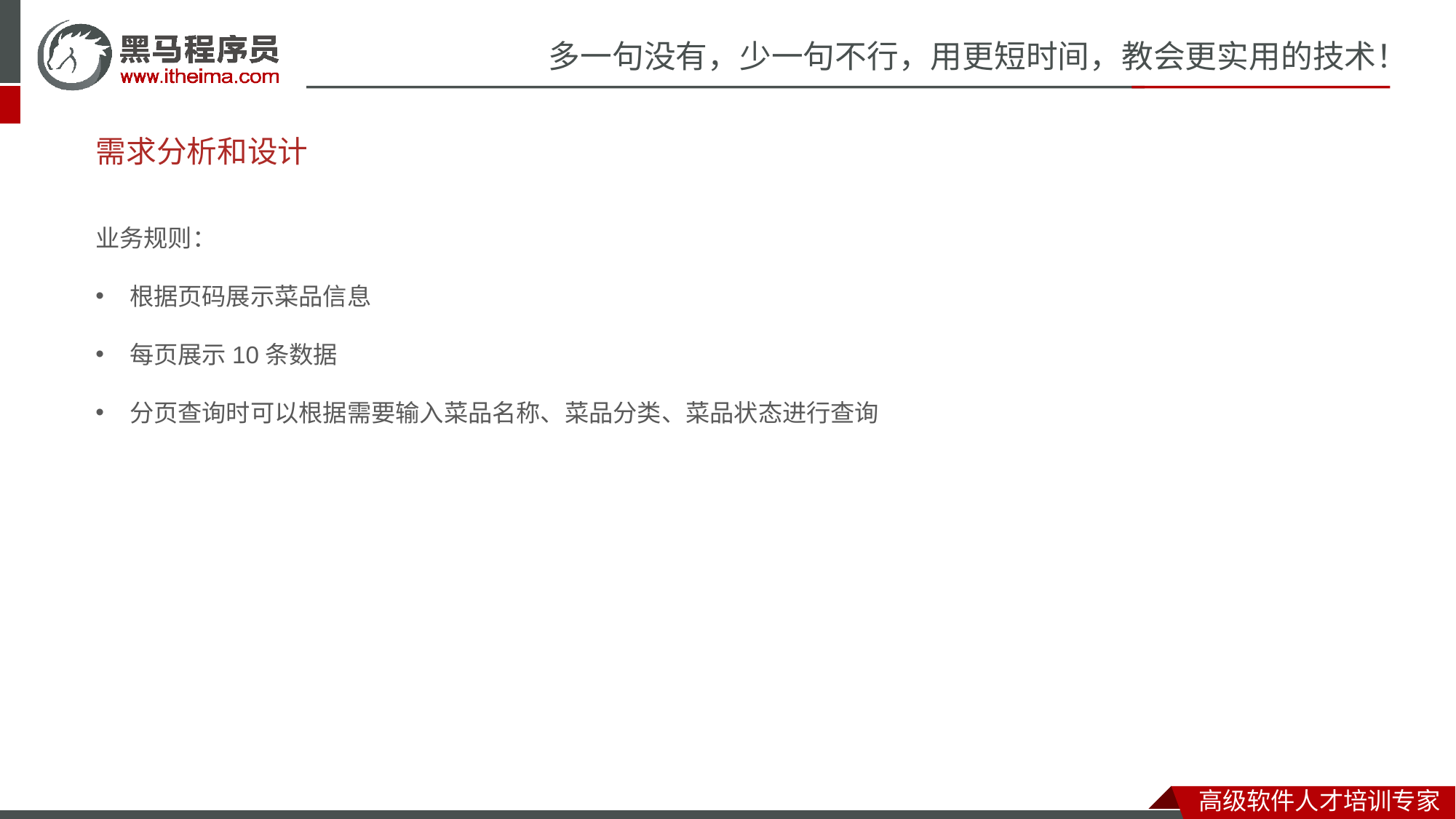

# 需求分析和设计
业务规则：
根据页码展示菜品信息
每页展示10条数据
分页查询时可以根据需要输入菜品名称、菜品分类、菜品状态进行查询